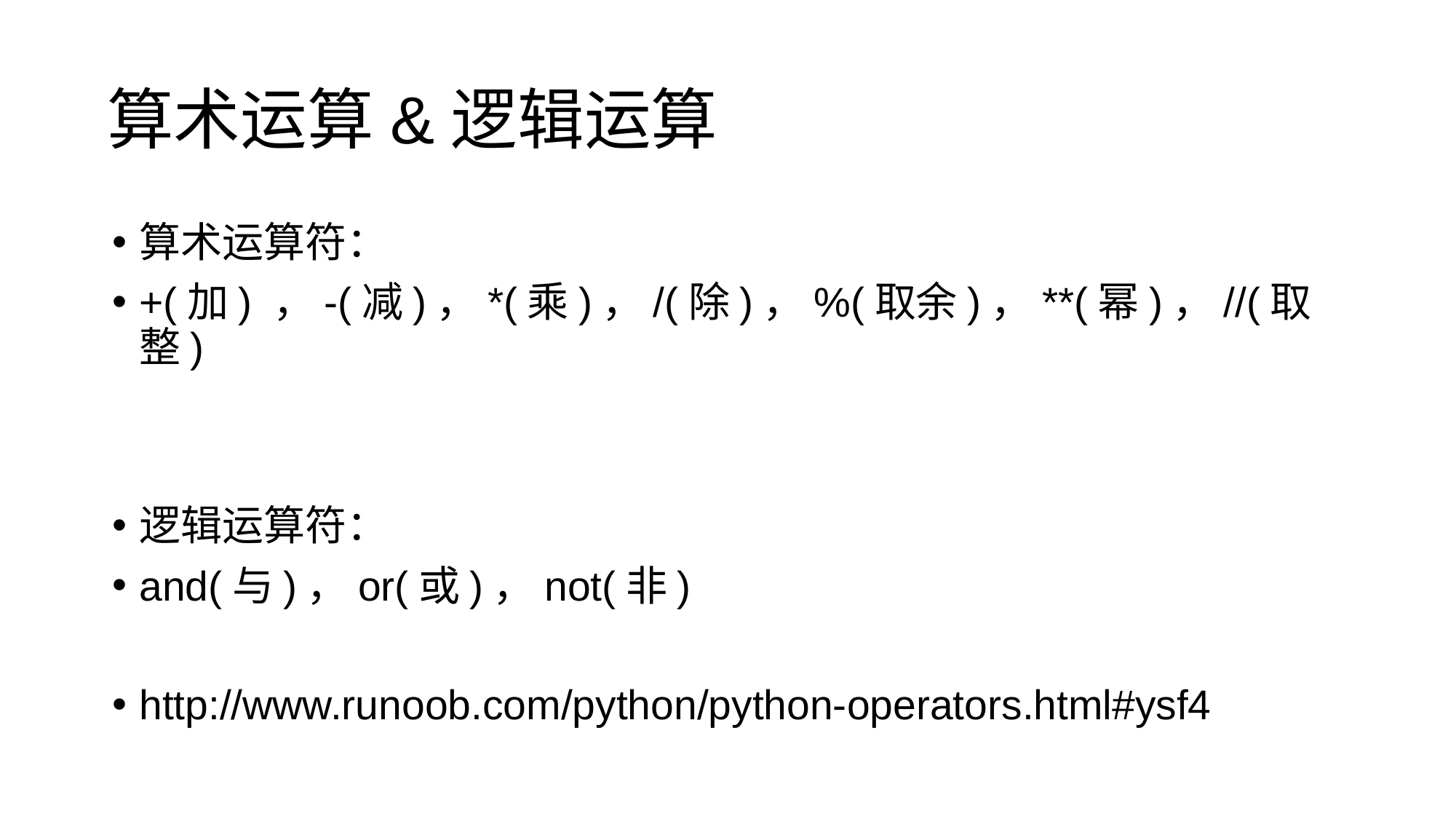

算术运算&逻辑运算
算术运算符：
+(加) ，-(减)，*(乘)，/(除)，%(取余)，**(幂)，//(取整)

逻辑运算符：
and(与)，or(或)，not(非)

http://www.runoob.com/python/python-operators.html#ysf4